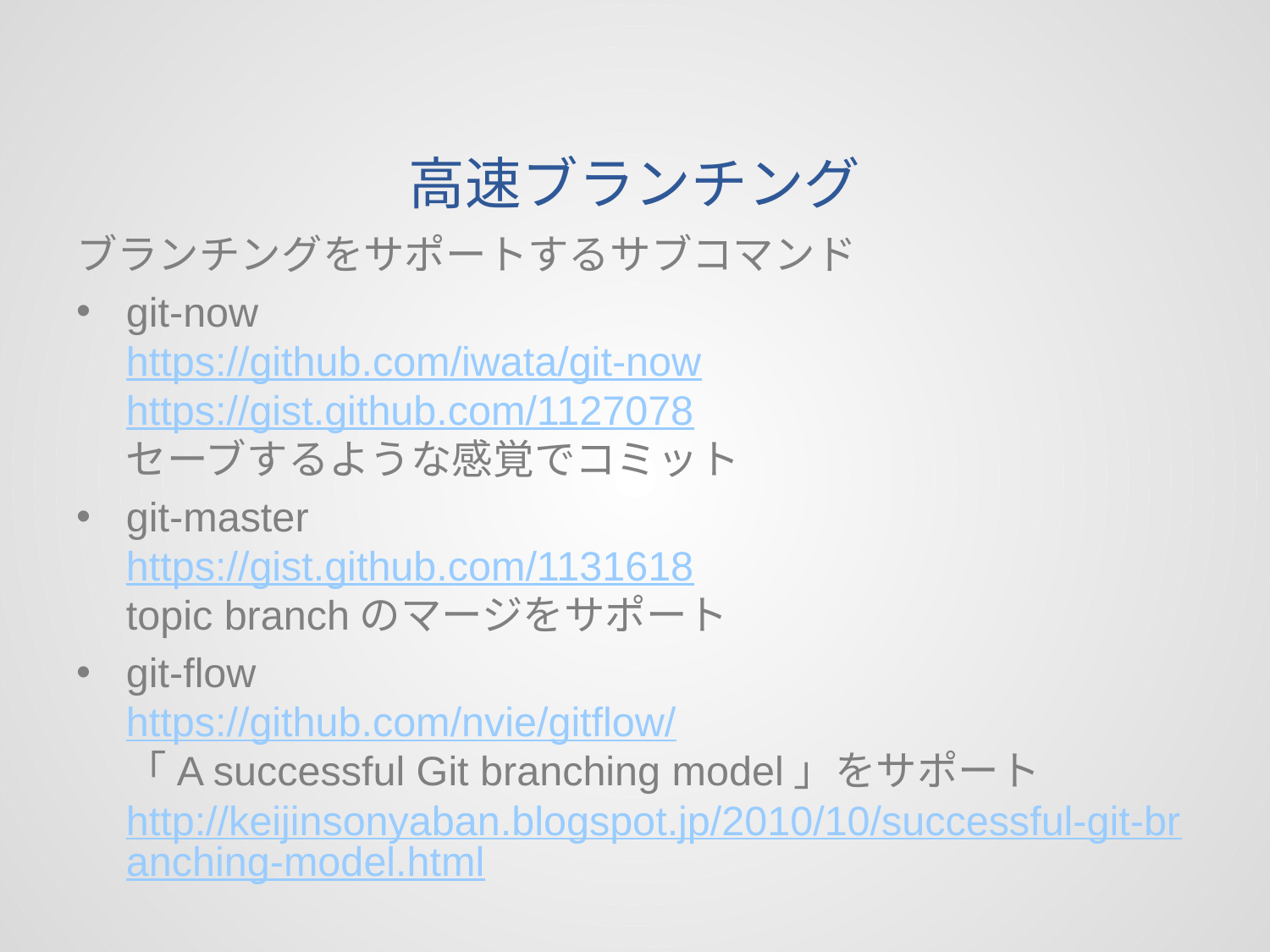

# 高速ブランチング
ブランチングをサポートするサブコマンド
git-now
https://github.com/iwata/git-now
https://gist.github.com/1127078
セーブするような感覚でコミット
git-master
https://gist.github.com/1131618
topic branchのマージをサポート
git-flow
https://github.com/nvie/gitflow/
「A successful Git branching model」をサポート
http://keijinsonyaban.blogspot.jp/2010/10/successful-git-branching-model.html